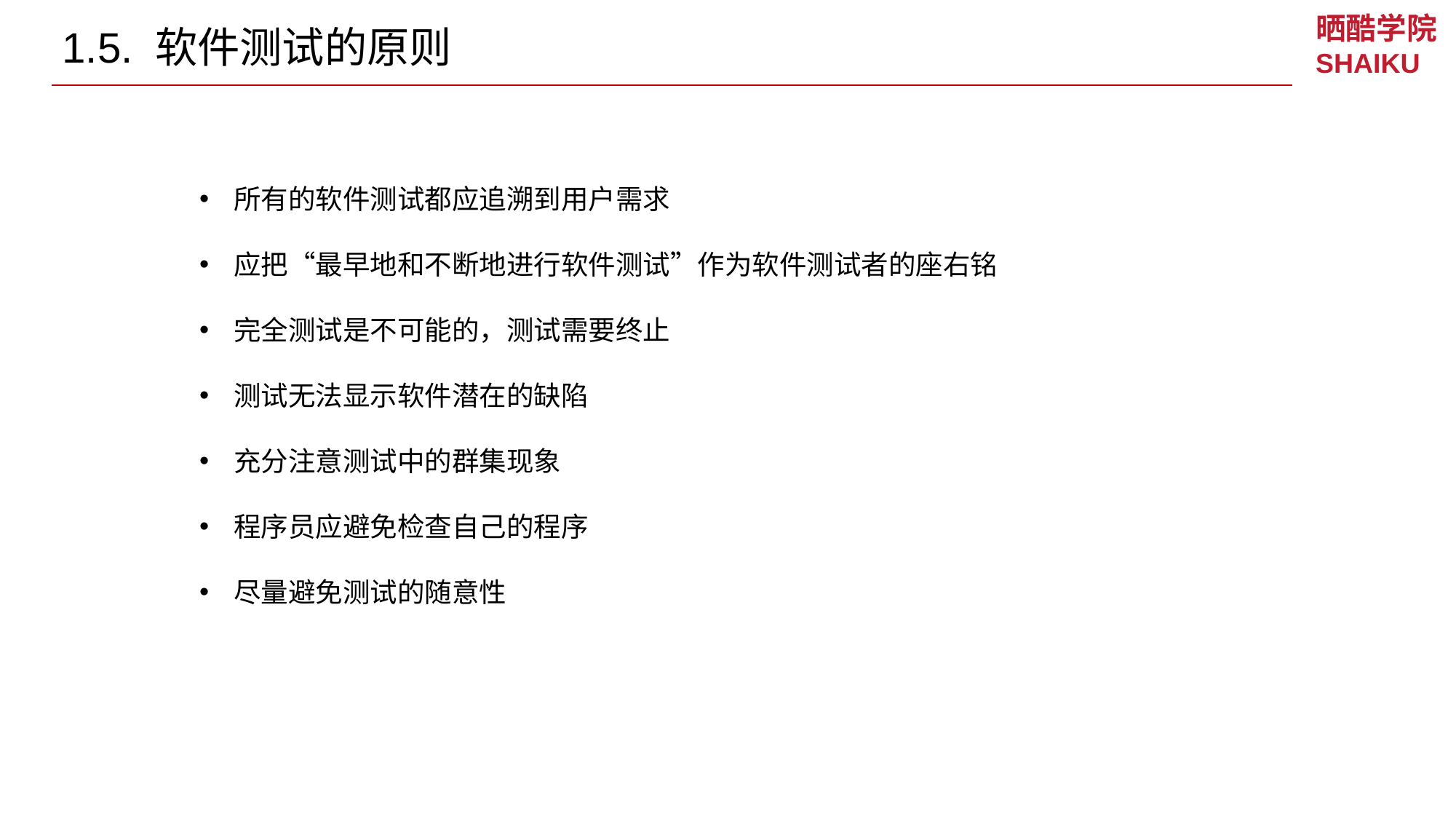

1.5. 软件测试的原则
所有的软件测试都应追溯到用户需求

应把“最早地和不断地进行软件测试”作为软件测试者的座右铭

完全测试是不可能的，测试需要终止

测试无法显示软件潜在的缺陷

充分注意测试中的群集现象

程序员应避免检查自己的程序

尽量避免测试的随意性